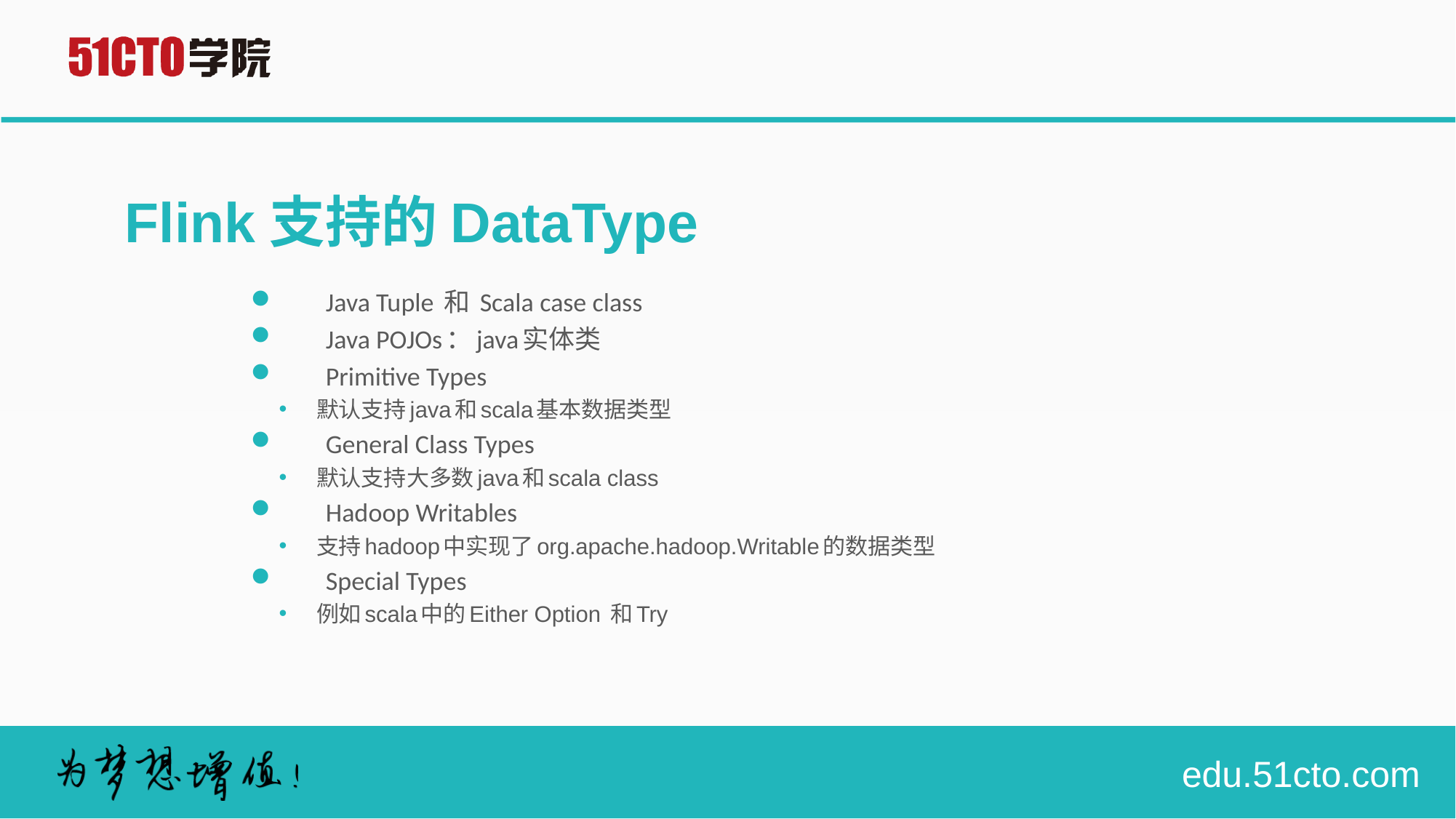

# Flink支持的DataType
Java Tuple 和 Scala case class
Java POJOs：java实体类
Primitive Types
默认支持java和scala基本数据类型
General Class Types
默认支持大多数java和scala class
Hadoop Writables
支持hadoop中实现了org.apache.hadoop.Writable的数据类型
Special Types
例如scala中的Either Option 和Try